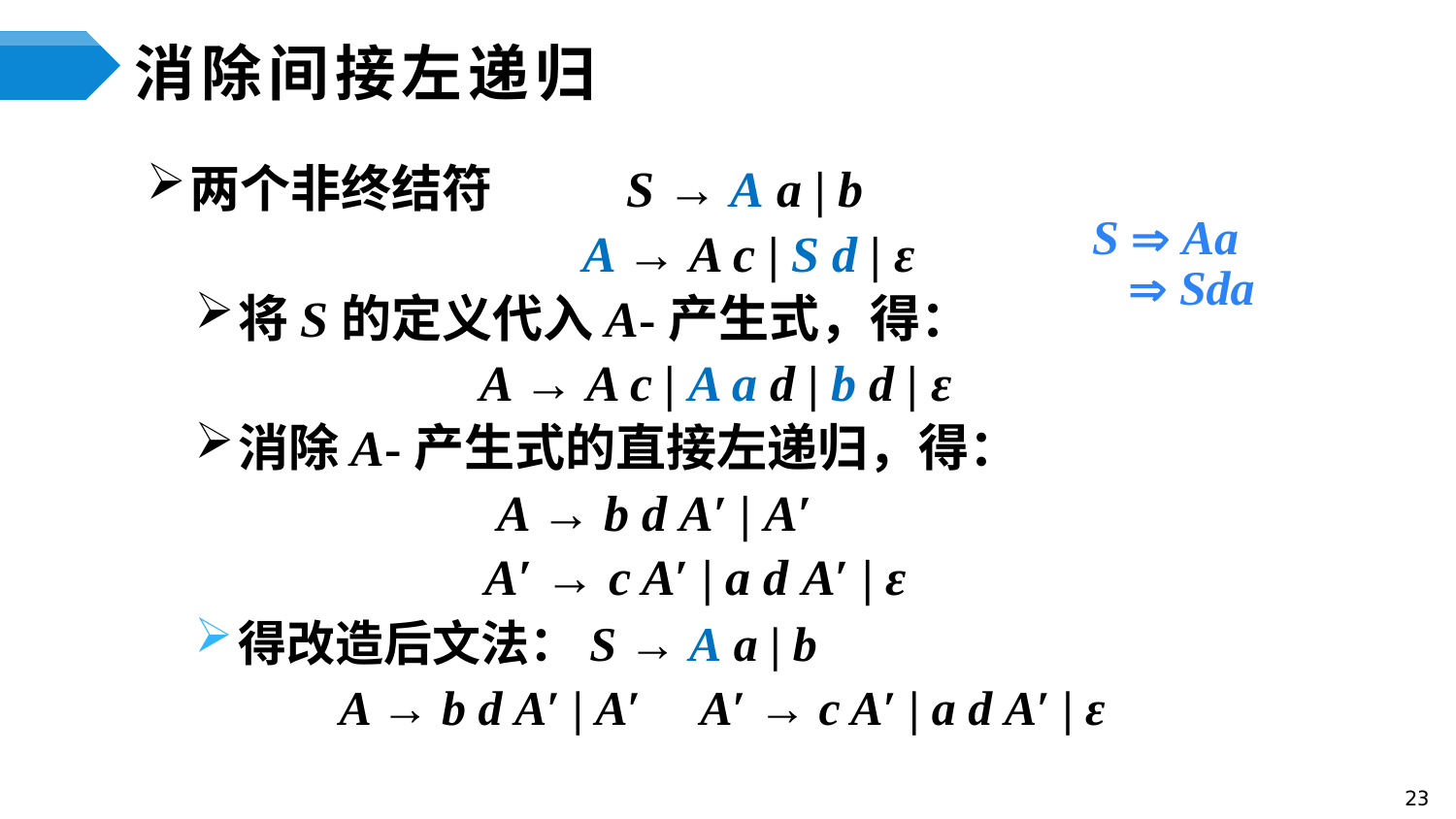

# 消除间接左递归
两个非终结符  	S → A a | b
                          	A → A c | S d | ε
将S的定义代入A-产生式，得：
A → A c | A a d | b d | ε
消除A-产生式的直接左递归，得：
                        A → b d A′ | A′
                       A′ → c A′ | a d A′ | ε
得改造后文法：S → A a | b
A → b d A′ | A′     A′ → c A′ | a d A′ | ε

S ⇒ Aa
   ⇒ Sda
23